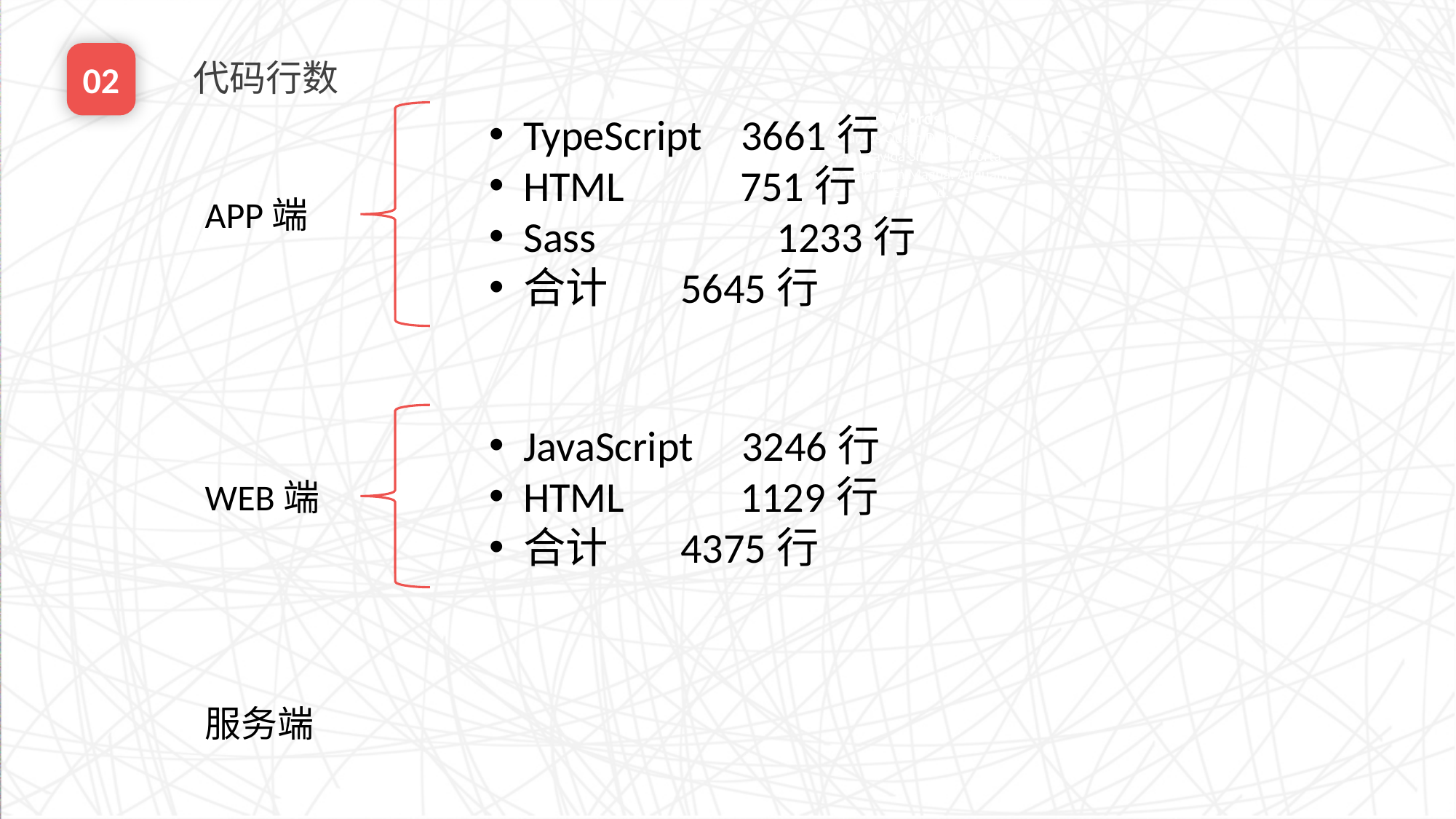

代码行数
02
Key Words Here
Vivamus Quam Dolor, Tempor Ac Gravida Sit Amet, Porta Fermentum Magna. Aliquam Euismod.

TypeScript    3661行
HTML            751行
Sass	               1233行
合计	    5645行
APP端
e7d195523061f1c0205959036996ad55c215b892a7aac5c0B9ADEF7896FB48F2EF97163A2DE1401E1875DEDC438B7864AD24CA23553DBBBD975DAF4CAD4A2592689FFB6CEE59FFA55B2702D0E5EE29CDFC0DD98BC7D6A39AC4E055256EE11BBEDCDB7C9722D66262996B68DE860BD3C77EBCAECB599909EC0E07B61811075331ABCDE6990254B8C8

JavaScript     3246行
HTML            1129行
合计	    4375行
WEB端
服务端